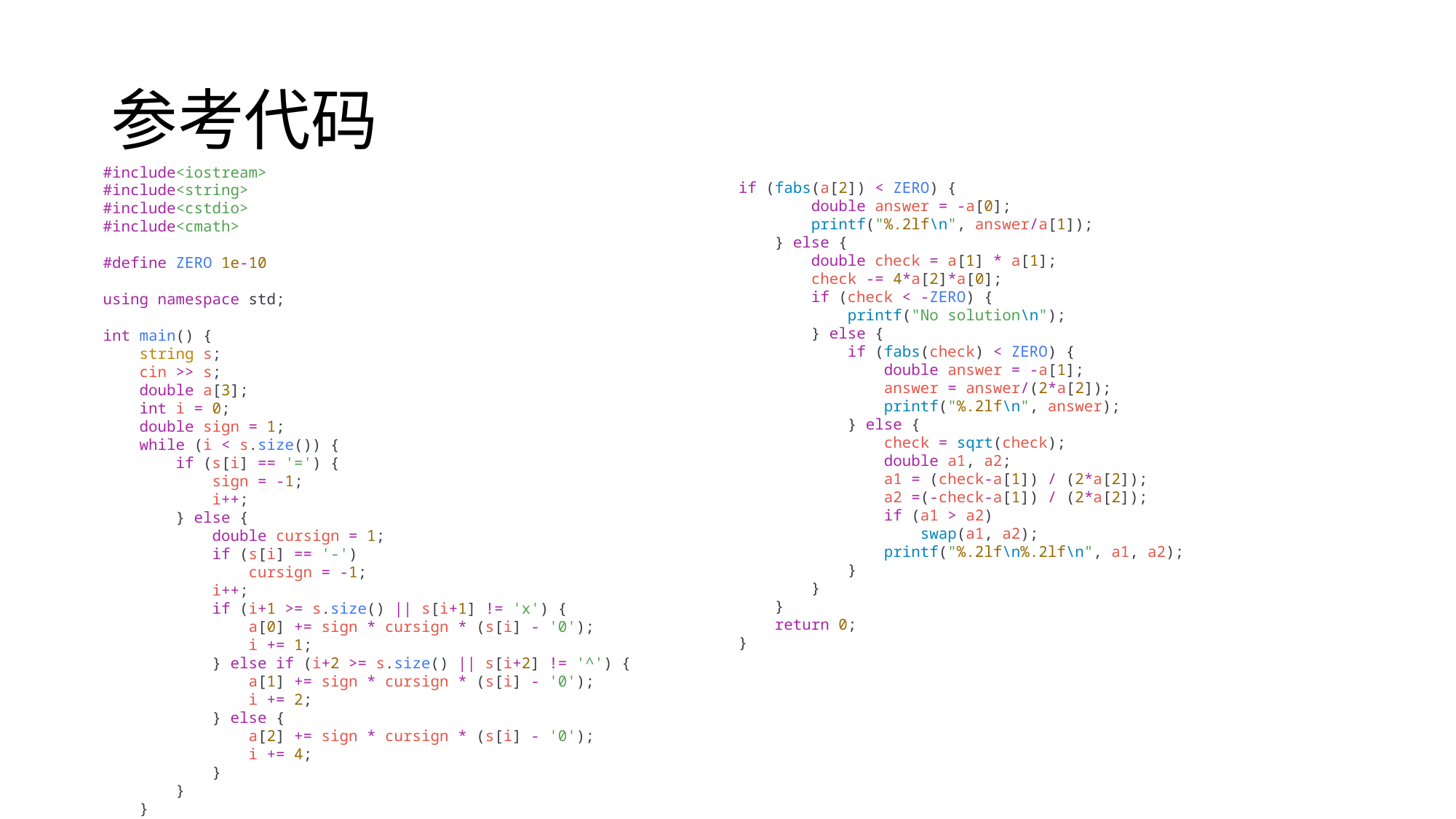

# 参考代码
#include<iostream>
#include<string>
#include<cstdio>
#include<cmath>
#define ZERO 1e-10
using namespace std;
int main() {
    string s;
    cin >> s;
    double a[3];
    int i = 0;
    double sign = 1;
    while (i < s.size()) {
        if (s[i] == '=') {
            sign = -1;
            i++;
        } else {
            double cursign = 1;
            if (s[i] == '-')
                cursign = -1;
            i++;
            if (i+1 >= s.size() || s[i+1] != 'x') {
                a[0] += sign * cursign * (s[i] - '0');
                i += 1;
            } else if (i+2 >= s.size() || s[i+2] != '^') {
                a[1] += sign * cursign * (s[i] - '0');
                i += 2;
            } else {
                a[2] += sign * cursign * (s[i] - '0');
                i += 4;
            }
        }
    }

if (fabs(a[2]) < ZERO) {
        double answer = -a[0];
        printf("%.2lf\n", answer/a[1]);
    } else {
        double check = a[1] * a[1];
        check -= 4*a[2]*a[0];
        if (check < -ZERO) {
            printf("No solution\n");
        } else {
            if (fabs(check) < ZERO) {
                double answer = -a[1];
                answer = answer/(2*a[2]);
                printf("%.2lf\n", answer);
            } else {
                check = sqrt(check);
                double a1, a2;
                a1 = (check-a[1]) / (2*a[2]);
                a2 =(-check-a[1]) / (2*a[2]);
                if (a1 > a2)
                    swap(a1, a2);
                printf("%.2lf\n%.2lf\n", a1, a2);
            }
        }
    }
    return 0;
}